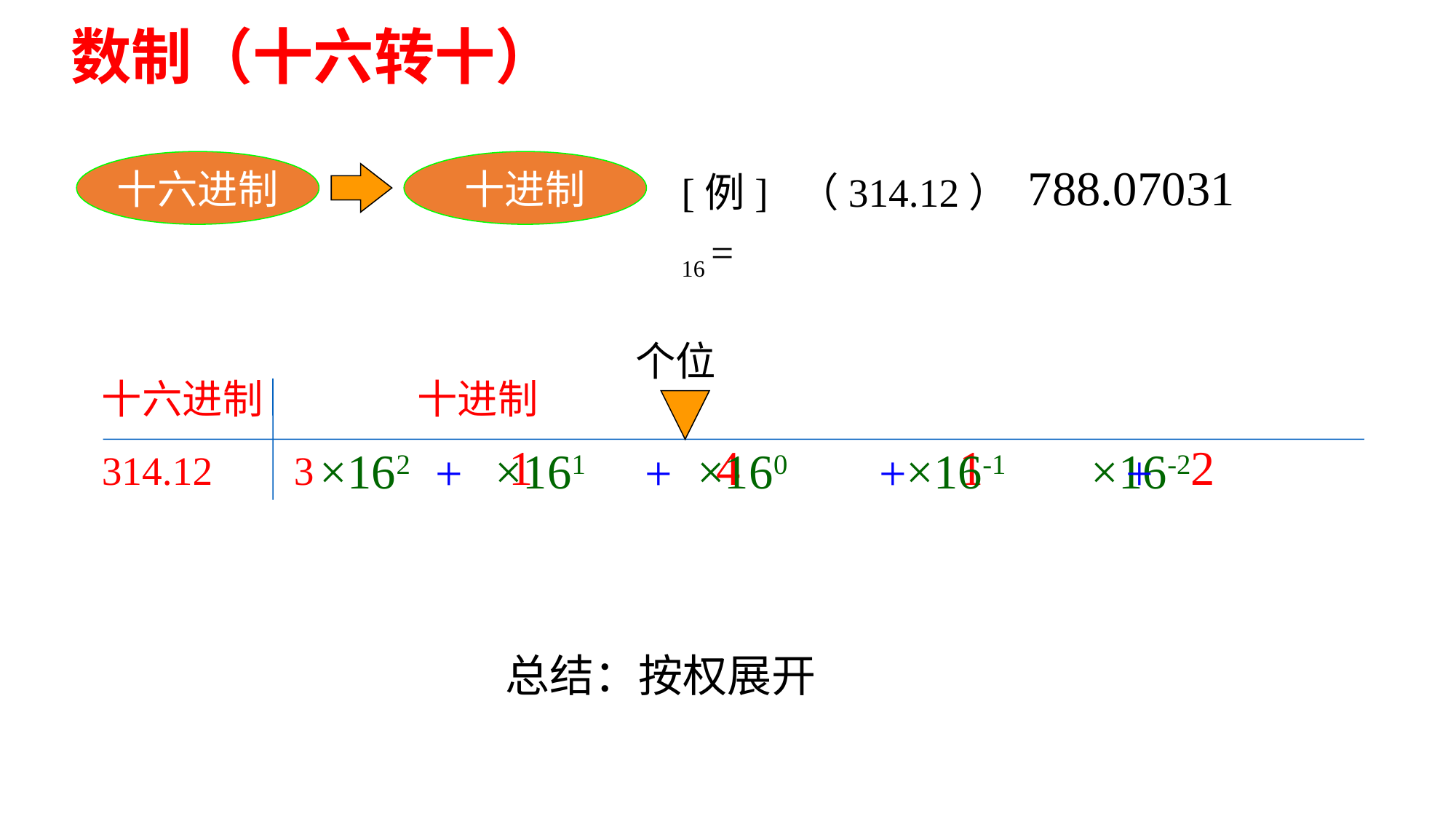

数制（十六转十）

十六进制
十进制
[例]  （314.12）16 =
788.07031

个位

十六进制                 十进制
314.12        3                1               4                  1                 2

×162       ×161          ×160           ×16-1       ×16-2
+               +                 +                  +
总结：按权展开